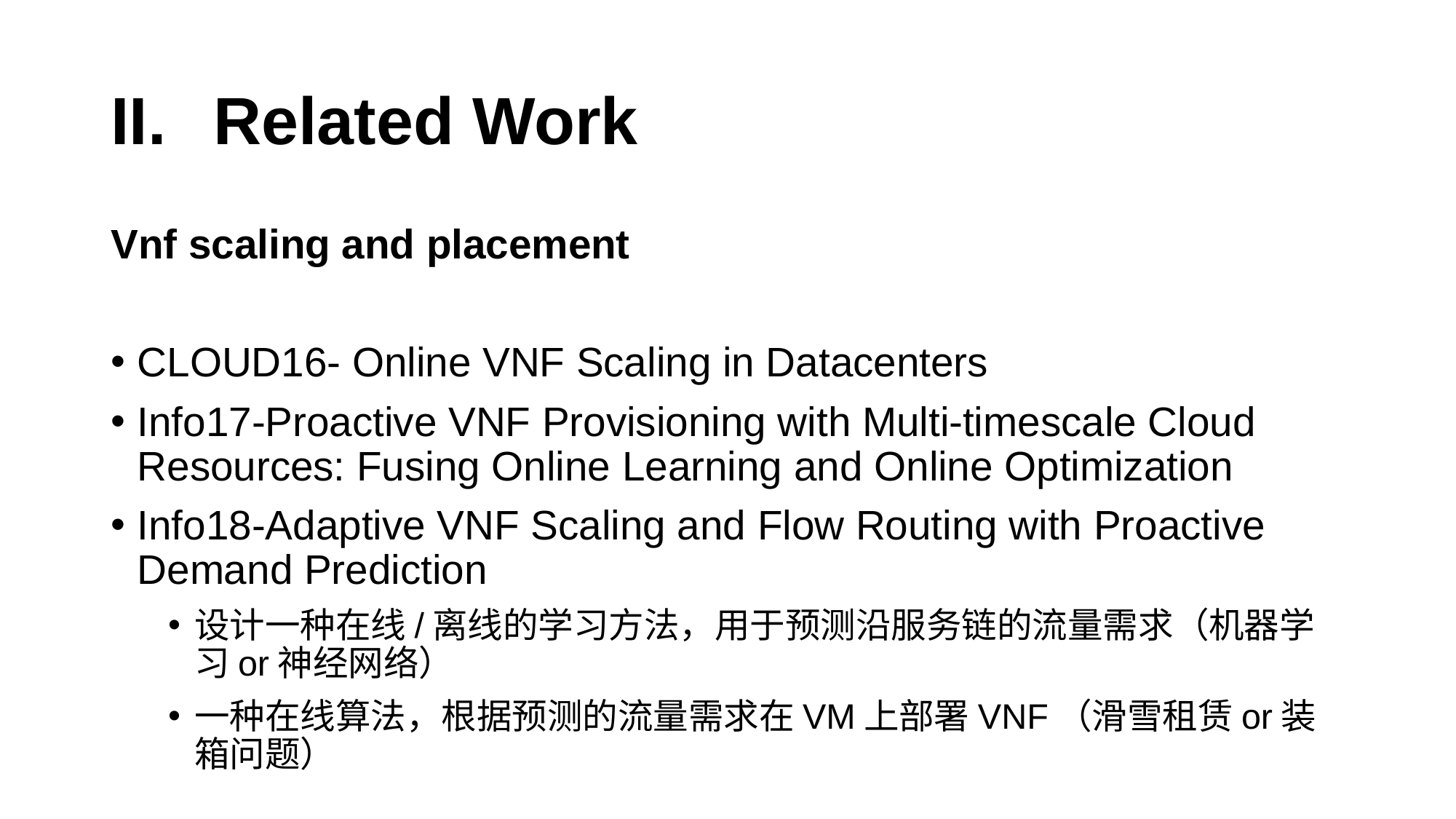

# Related Work
Vnf scaling and placement

CLOUD16- Online VNF Scaling in Datacenters
Info17-Proactive VNF Provisioning with Multi-timescale Cloud Resources: Fusing Online Learning and Online Optimization
Info18-Adaptive VNF Scaling and Flow Routing with Proactive Demand Prediction
设计一种在线/离线的学习方法，用于预测沿服务链的流量需求（机器学习or神经网络）
一种在线算法，根据预测的流量需求在VM上部署VNF（滑雪租赁or装箱问题）